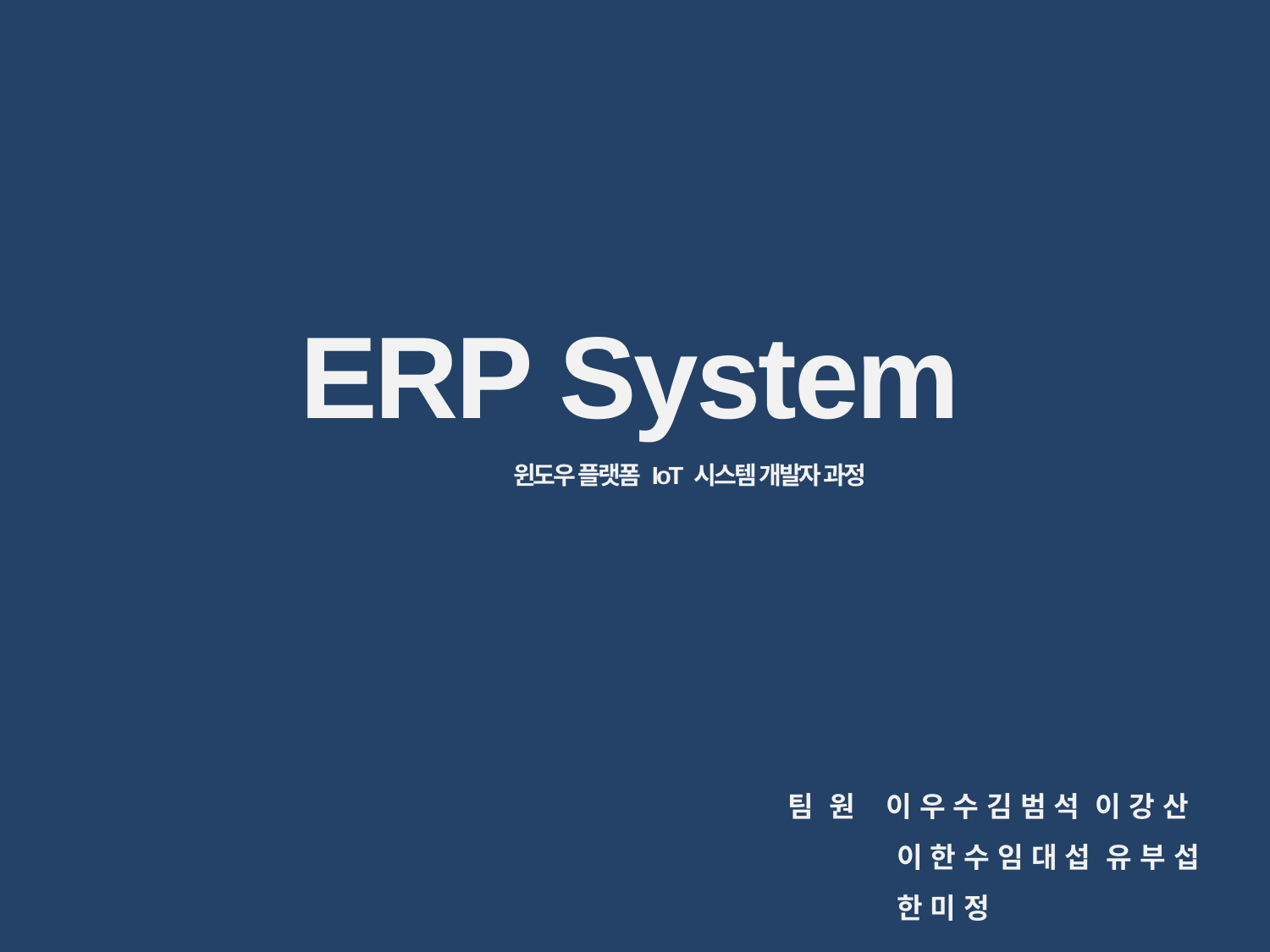

ERP System
윈도우 플랫폼 IoT 시스템 개발자 과정
팀  원    이 우 수 김 범 석  이 강 산
     이 한 수 임 대 섭  유 부 섭
     한 미 정